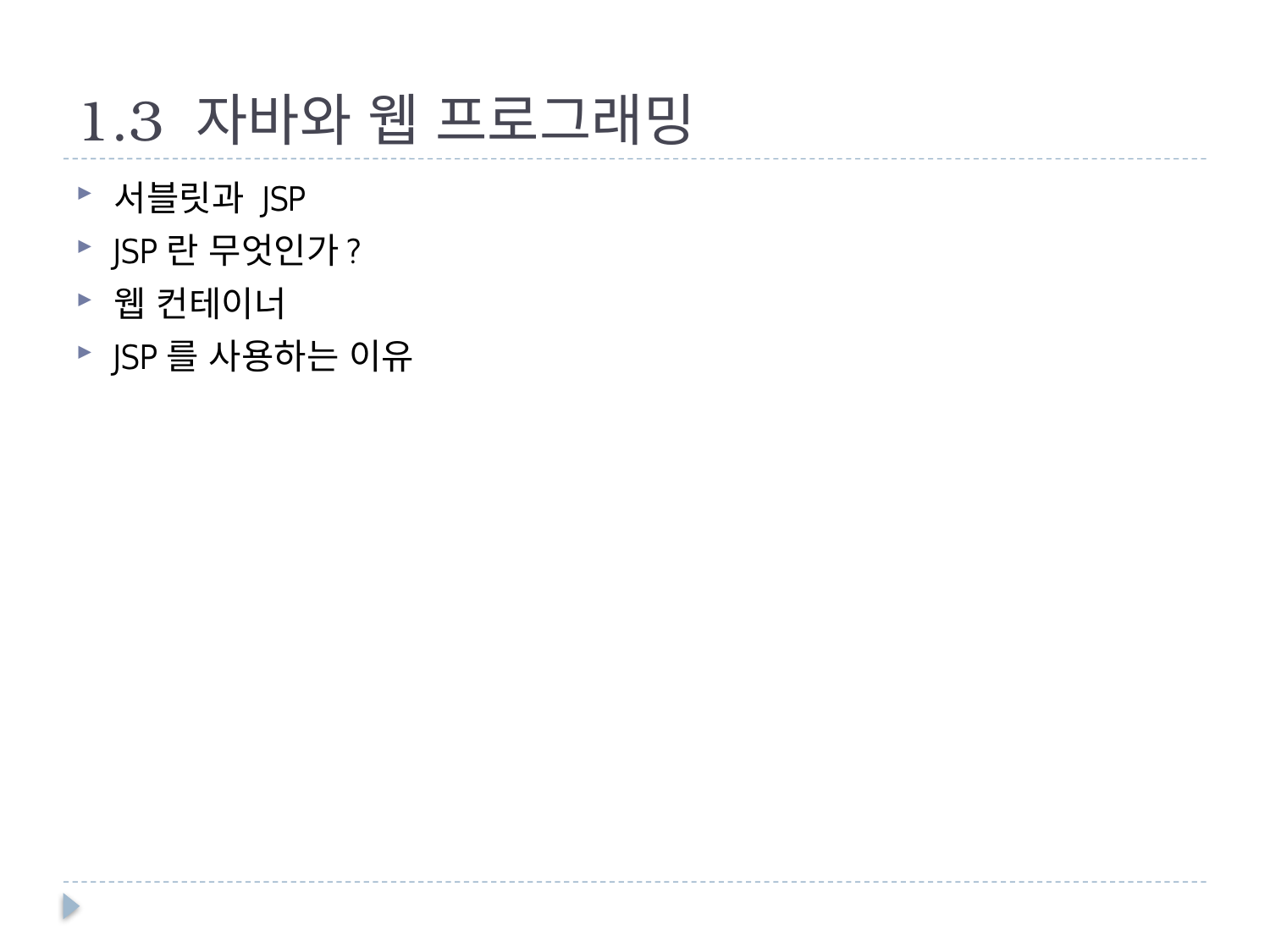

# 1.3 자바와 웹 프로그래밍
서블릿과 JSP
JSP란 무엇인가?
웹 컨테이너
JSP를 사용하는 이유